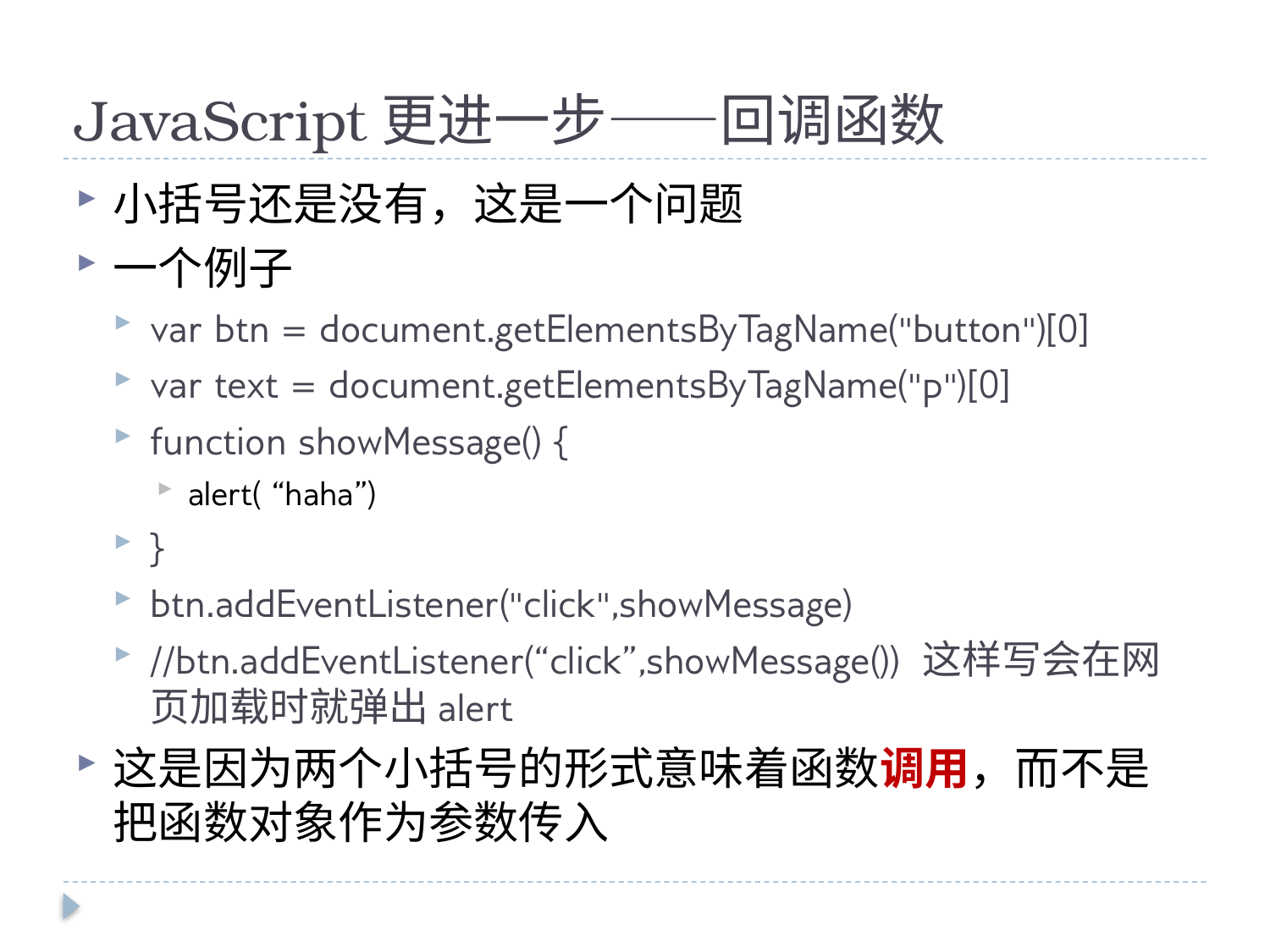

# JavaScript更进一步——回调函数
小括号还是没有，这是一个问题
一个例子
var btn = document.getElementsByTagName("button")[0]
var text = document.getElementsByTagName("p")[0]
function showMessage() {
alert( “haha”)
}
btn.addEventListener("click",showMessage)
//btn.addEventListener(“click”,showMessage()) 这样写会在网页加载时就弹出alert
这是因为两个小括号的形式意味着函数调用，而不是把函数对象作为参数传入